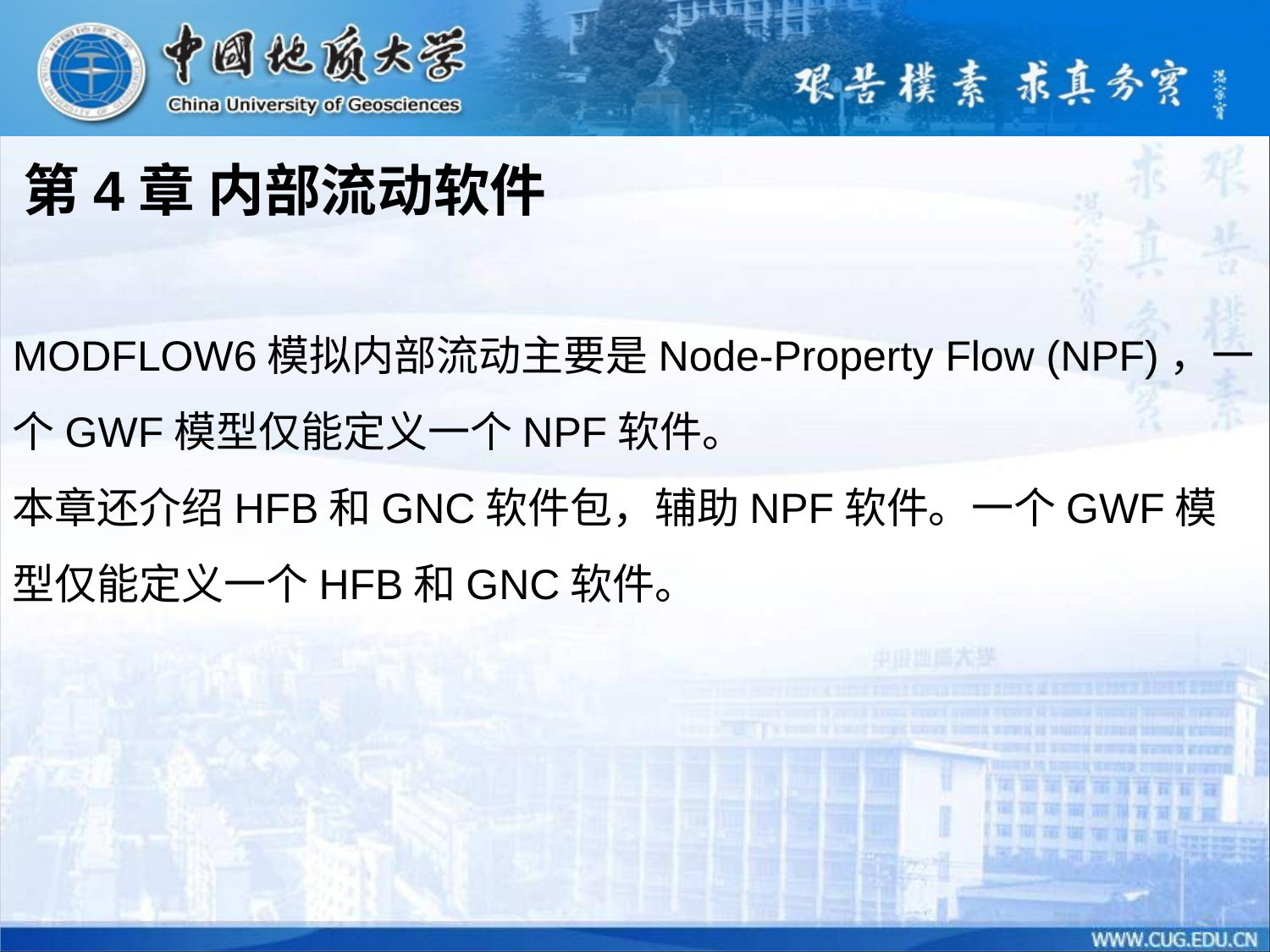

第4章 内部流动软件
MODFLOW6模拟内部流动主要是Node-Property Flow (NPF)，一个GWF模型仅能定义一个NPF软件。
本章还介绍HFB和GNC软件包，辅助NPF软件。一个GWF模型仅能定义一个HFB和GNC软件。